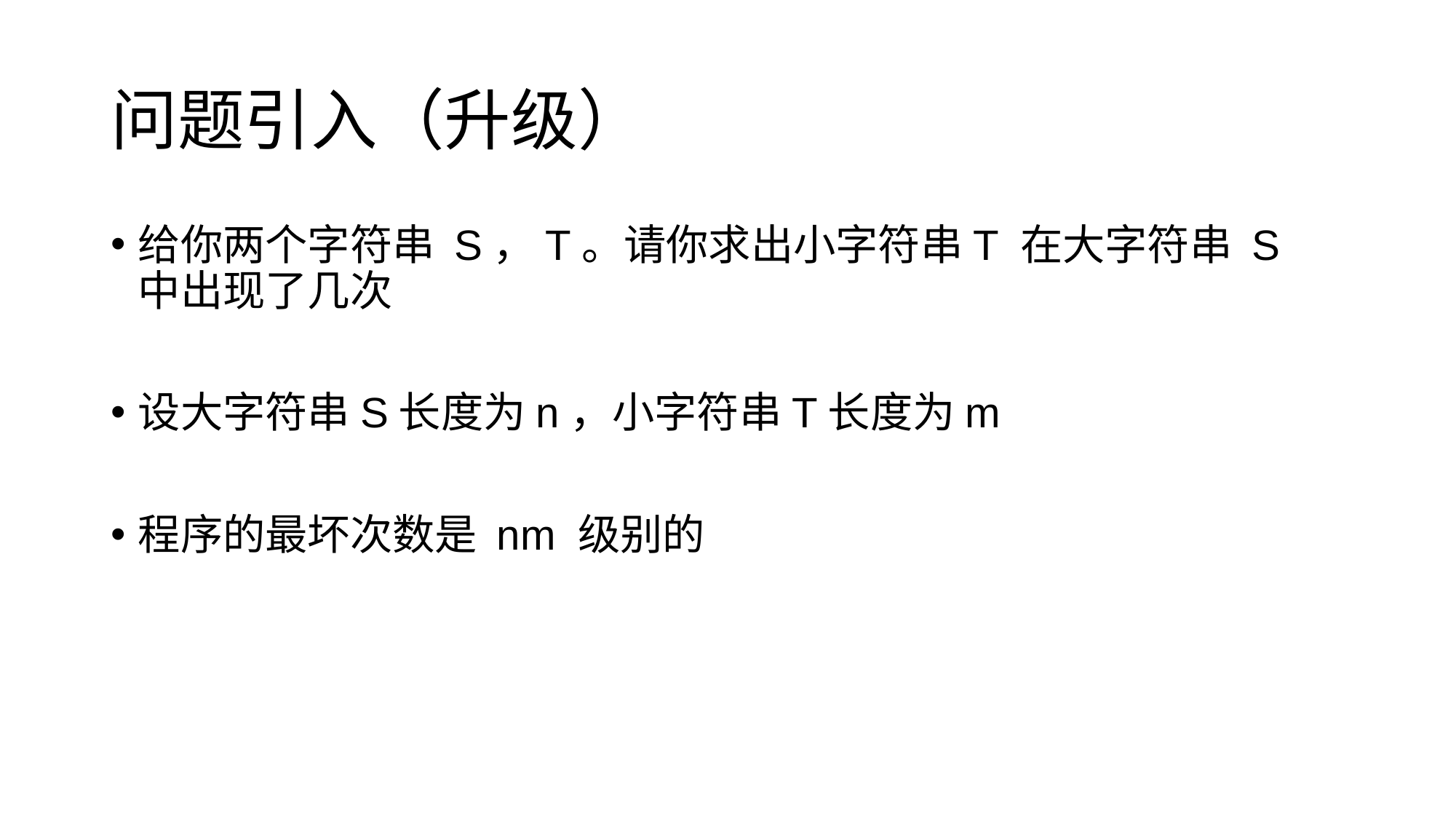

# 问题引入（升级）
给你两个字符串 S，T。请你求出小字符串T 在大字符串 S 中出现了几次

设大字符串S长度为n，小字符串T长度为m

程序的最坏次数是 nm 级别的